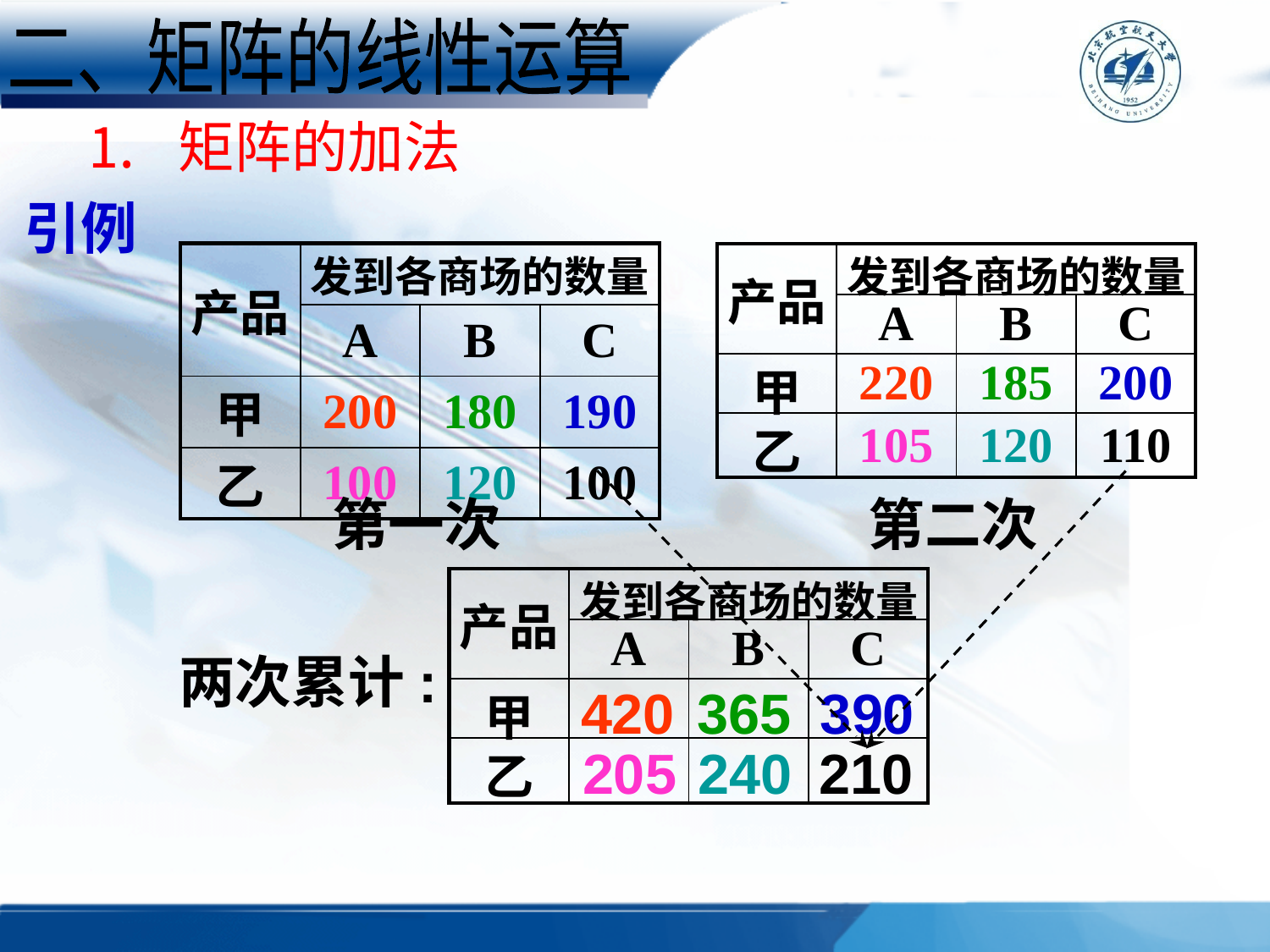

二、矩阵的线性运算
⒈  矩阵的加法
引例
| 产品 | 发到各商场的数量 |  |  |
| --- | --- | --- | --- |
|  | A | B | C |
| 甲 | 200 | 180 | 190 |
| 乙 | 100 | 120 | 100 |
| 产品 | 发到各商场的数量 |  |  |
| --- | --- | --- | --- |
|  | A | B | C |
| 甲 | 220 | 185 | 200 |
| 乙 | 105 | 120 | 110 |

210
第一次
第二次
| 产品 | 发到各商场的数量 |  |  |
| --- | --- | --- | --- |
|  | A | B | C |
| 甲 |  |  |  |
| 乙 |  |  |  |
两次累计:
365
390
420
205
240